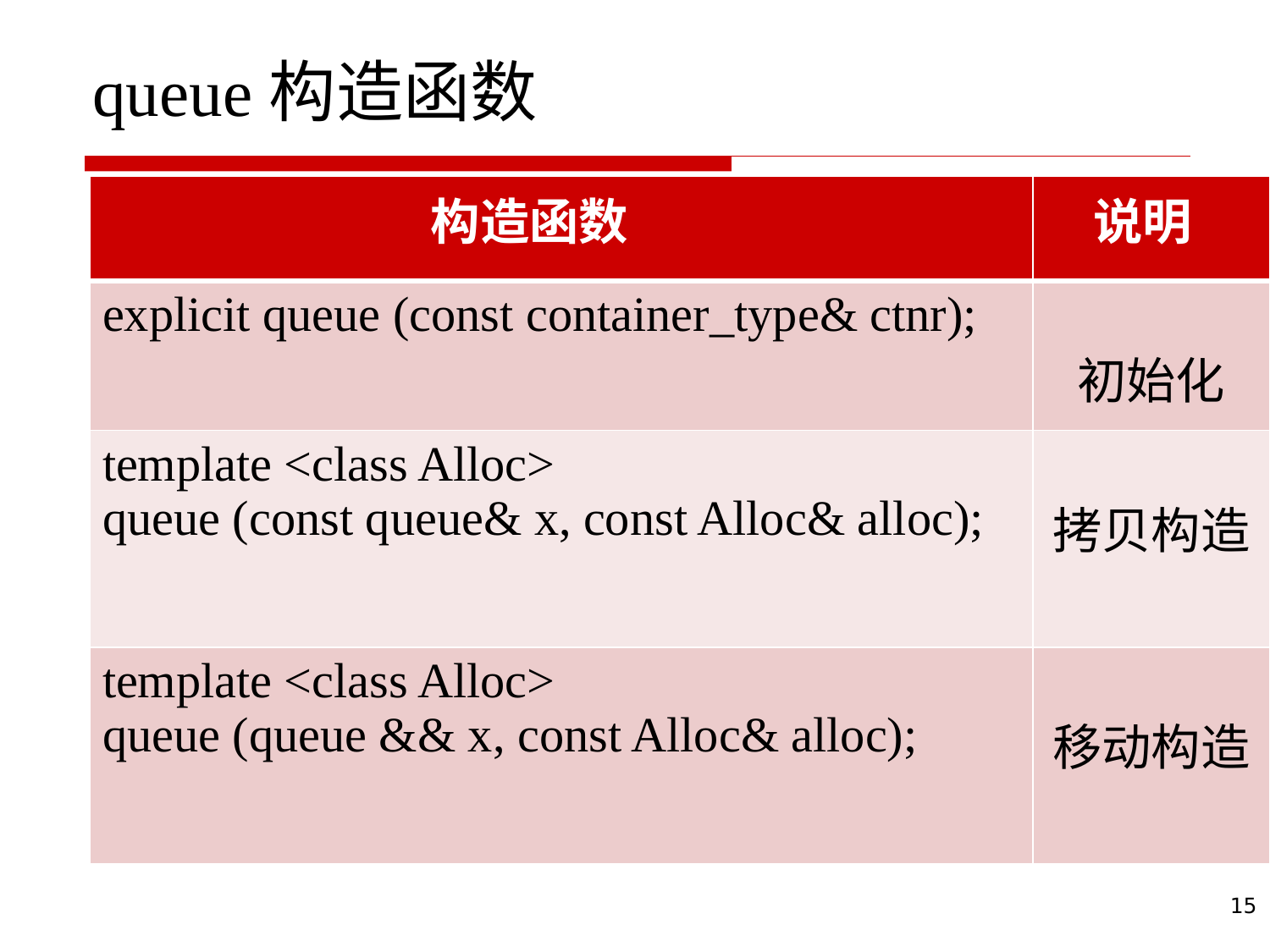

# queue构造函数

| 构造函数 | 说明 |
| --- | --- |
| explicit queue (const container\_type& ctnr); | 初始化 |
| template <class Alloc> queue (const queue& x, const Alloc& alloc); | 拷贝构造 |
| template <class Alloc> queue (queue && x, const Alloc& alloc); | 移动构造 |
15